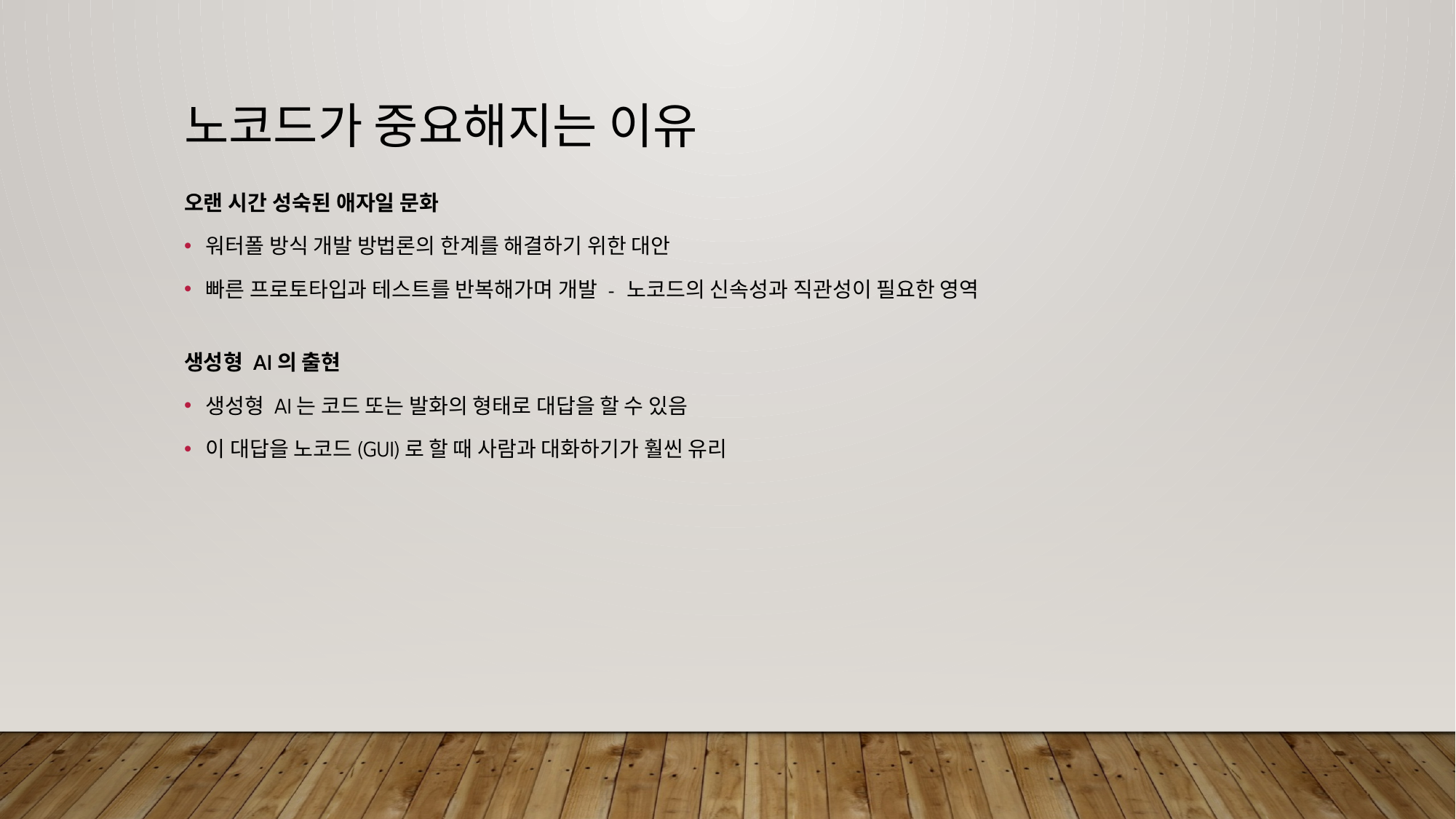

# 노코드가 중요해지는 이유
오랜 시간 성숙된 애자일 문화
워터폴 방식 개발 방법론의 한계를 해결하기 위한 대안
빠른 프로토타입과 테스트를 반복해가며 개발 - 노코드의 신속성과 직관성이 필요한 영역
생성형 AI의 출현
생성형 AI는 코드 또는 발화의 형태로 대답을 할 수 있음
이 대답을 노코드(GUI)로 할 때 사람과 대화하기가 훨씬 유리